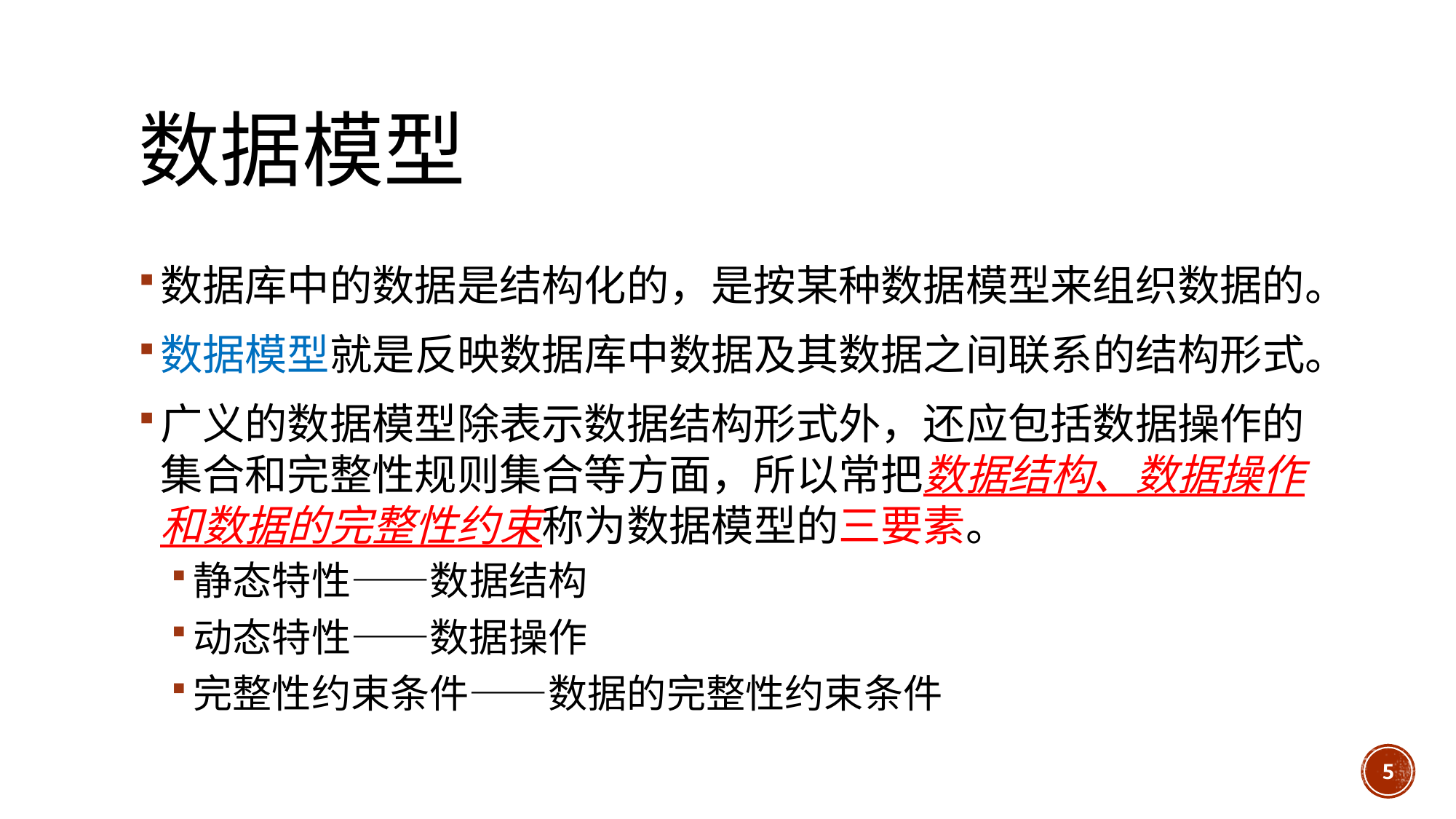

# 数据模型
数据库中的数据是结构化的，是按某种数据模型来组织数据的。
数据模型就是反映数据库中数据及其数据之间联系的结构形式。
广义的数据模型除表示数据结构形式外，还应包括数据操作的集合和完整性规则集合等方面，所以常把数据结构、数据操作和数据的完整性约束称为数据模型的三要素。
静态特性——数据结构
动态特性——数据操作
完整性约束条件——数据的完整性约束条件

5